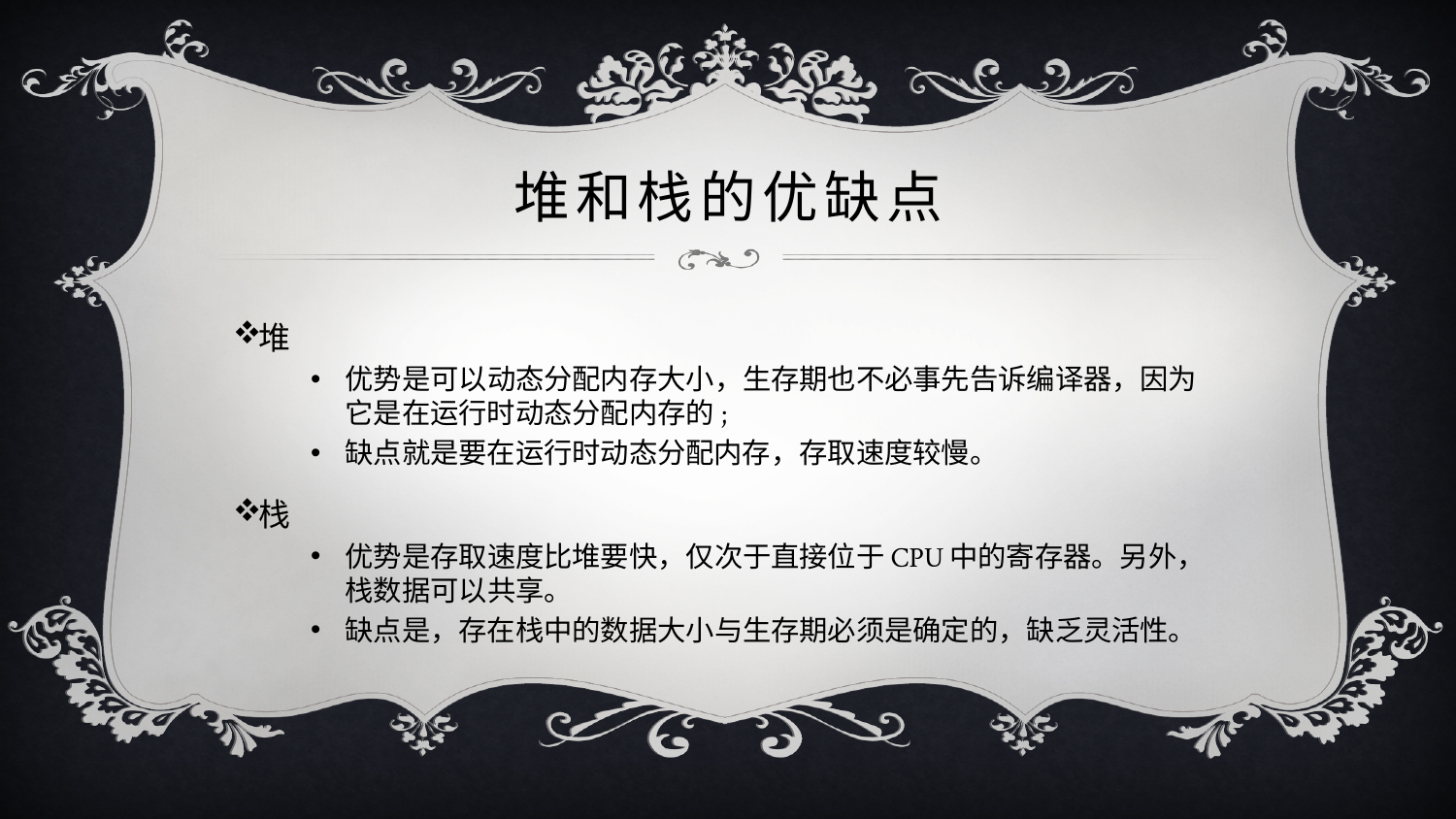

# 堆和栈的优缺点
堆
优势是可以动态分配内存大小，生存期也不必事先告诉编译器，因为它是在运行时动态分配内存的;
缺点就是要在运行时动态分配内存，存取速度较慢。
栈
优势是存取速度比堆要快，仅次于直接位于CPU中的寄存器。另外，栈数据可以共享。
缺点是，存在栈中的数据大小与生存期必须是确定的，缺乏灵活性。